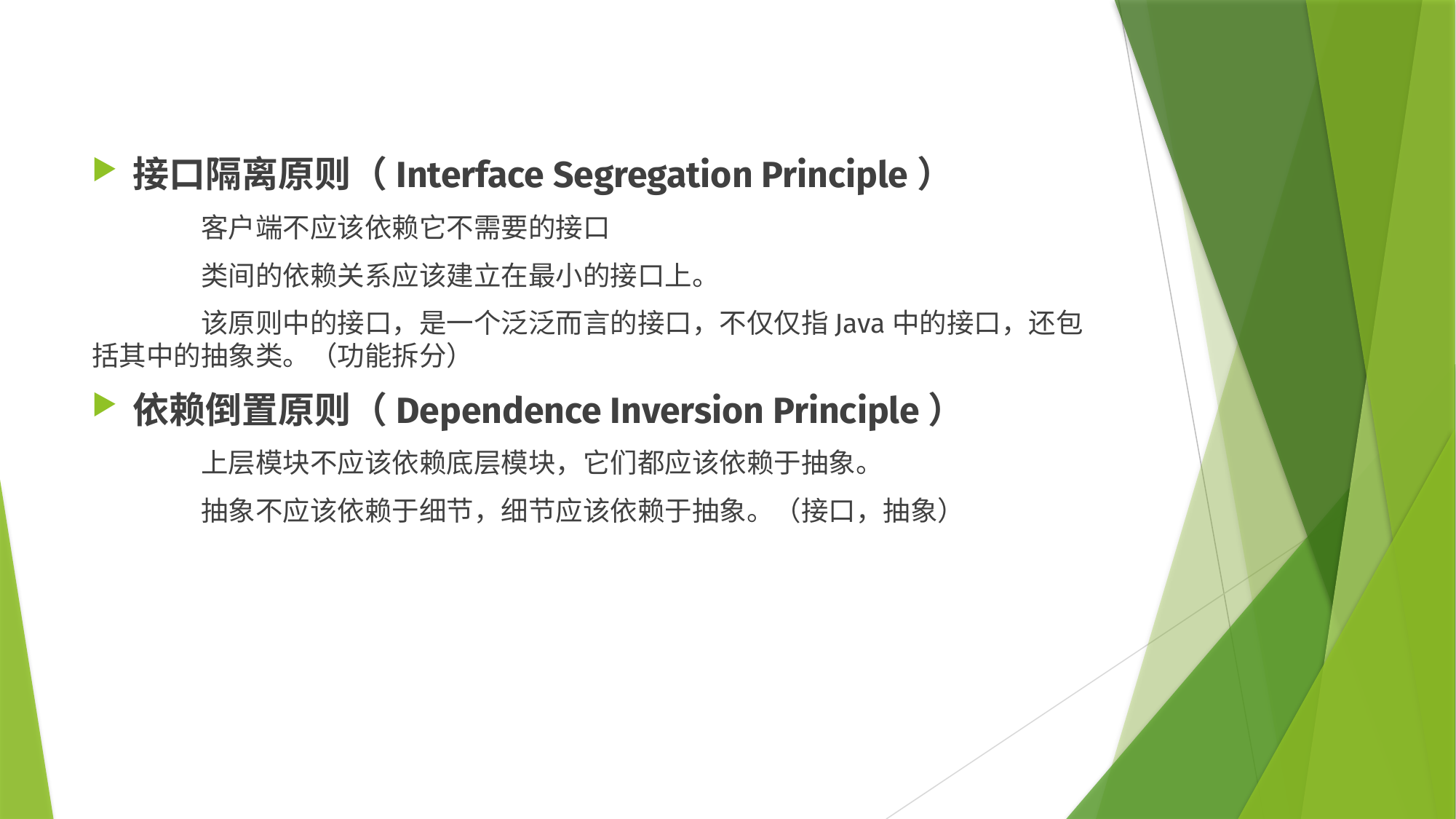

接口隔离原则（Interface Segregation Principle）
	客户端不应该依赖它不需要的接口
	类间的依赖关系应该建立在最小的接口上。
	该原则中的接口，是一个泛泛而言的接口，不仅仅指Java中的接口，还包括其中的抽象类。（功能拆分）
依赖倒置原则（Dependence Inversion Principle）
	上层模块不应该依赖底层模块，它们都应该依赖于抽象。
	抽象不应该依赖于细节，细节应该依赖于抽象。（接口，抽象）